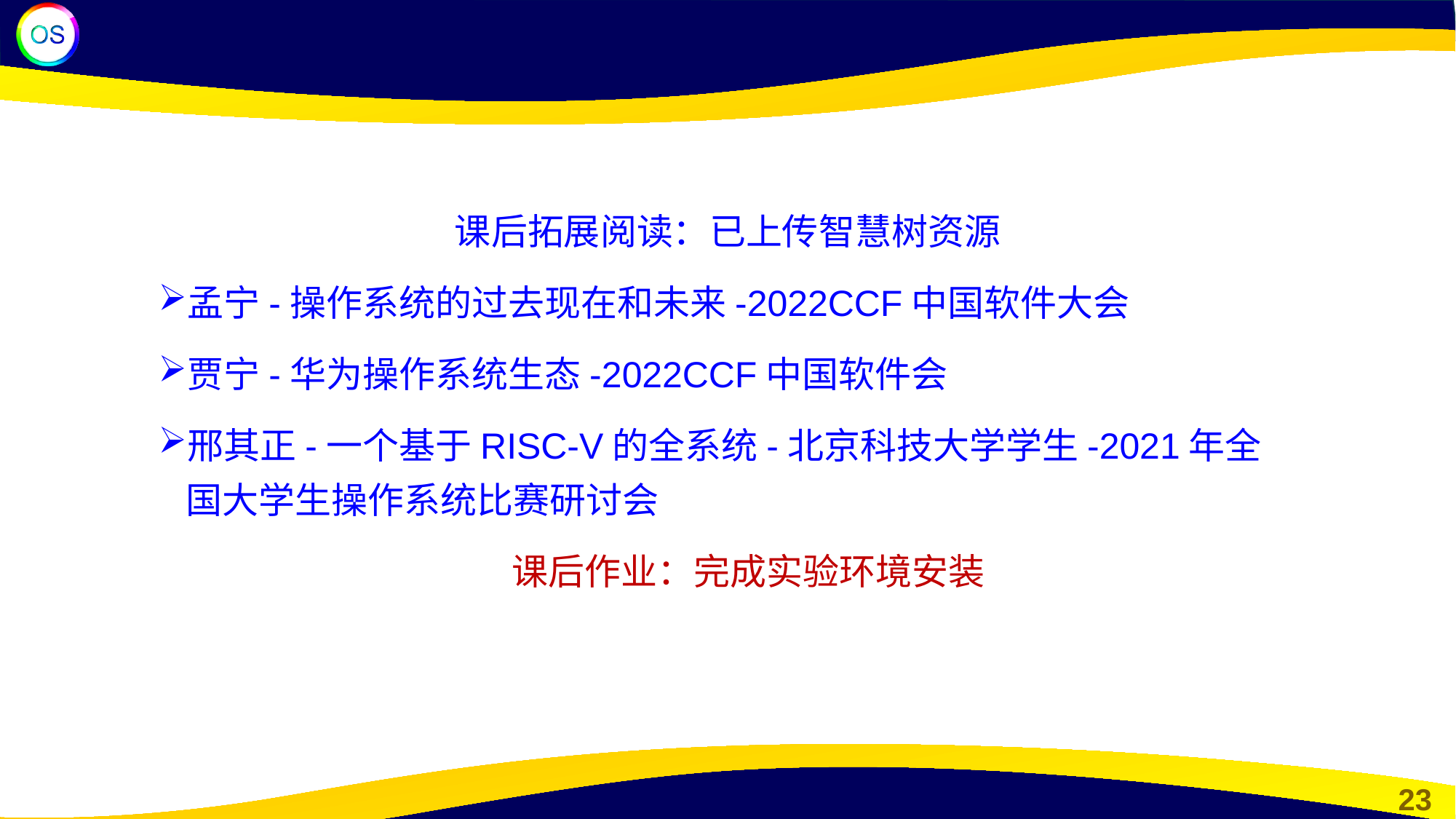

课后拓展阅读：已上传智慧树资源
孟宁-操作系统的过去现在和未来-2022CCF中国软件大会
贾宁-华为操作系统生态-2022CCF中国软件会
邢其正-一个基于RISC-V的全系统-北京科技大学学生-2021年全国大学生操作系统比赛研讨会
    课后作业：完成实验环境安装